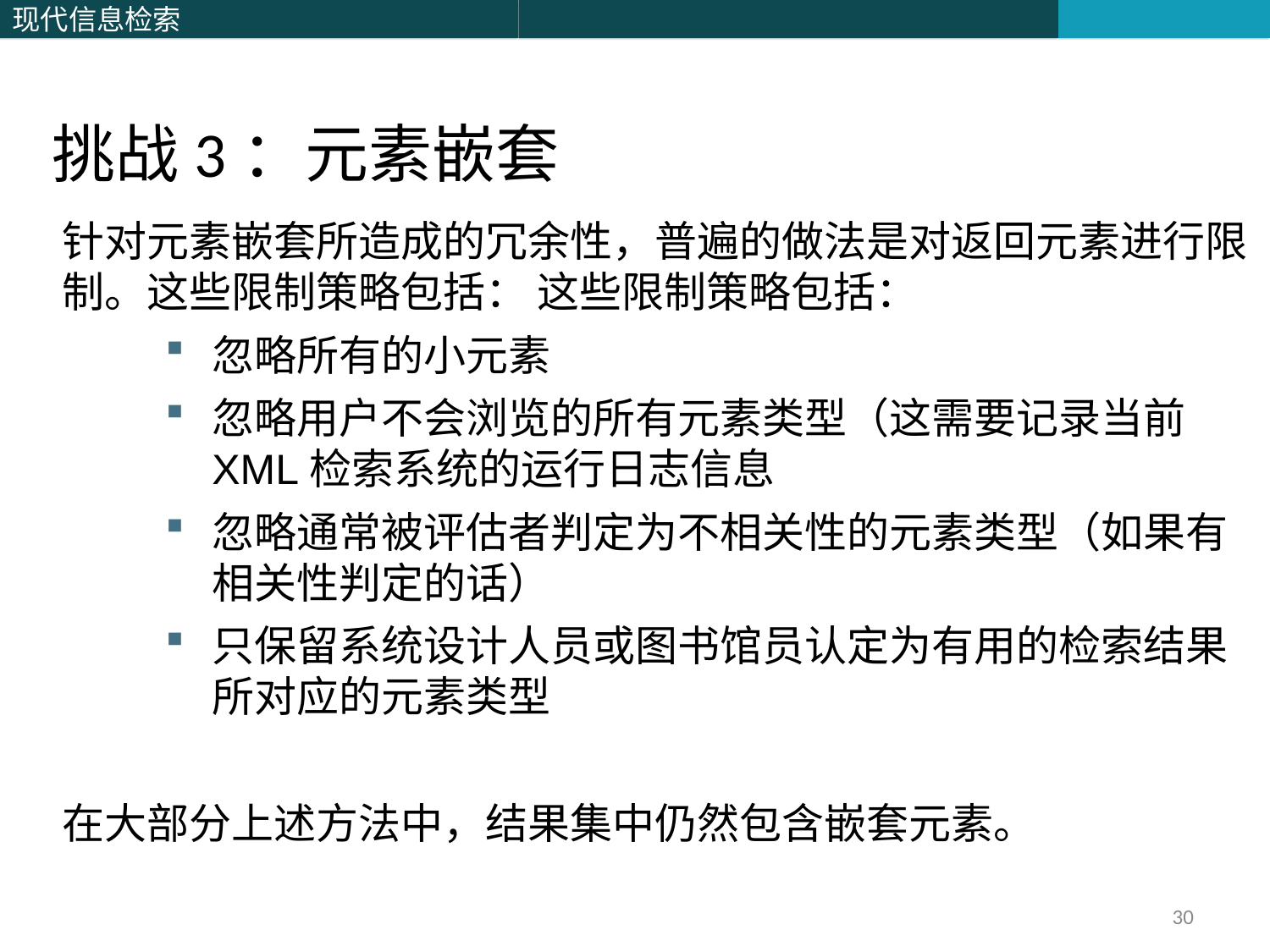

挑战3：元素嵌套
针对元素嵌套所造成的冗余性，普遍的做法是对返回元素进行限制。这些限制策略包括： 这些限制策略包括：
忽略所有的小元素
忽略用户不会浏览的所有元素类型（这需要记录当前XML检索系统的运行日志信息
忽略通常被评估者判定为不相关性的元素类型（如果有相关性判定的话）
只保留系统设计人员或图书馆员认定为有用的检索结果所对应的元素类型

在大部分上述方法中，结果集中仍然包含嵌套元素。
30